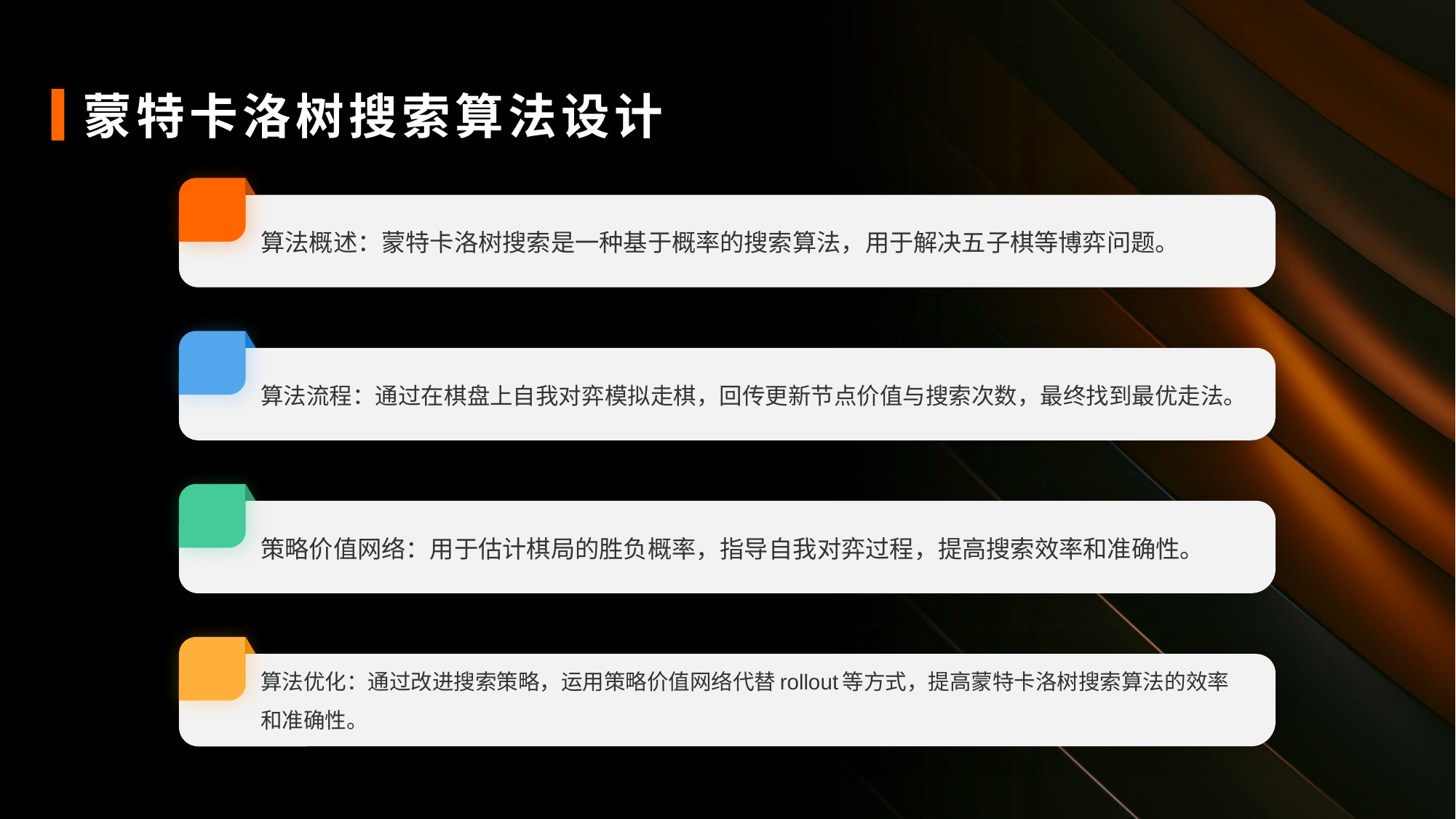

蒙特卡洛树搜索算法设计

算法概述：蒙特卡洛树搜索是一种基于概率的搜索算法，用于解决五子棋等博弈问题。

算法流程：通过在棋盘上自我对弈模拟走棋，回传更新节点价值与搜索次数，最终找到最优走法。

策略价值网络：用于估计棋局的胜负概率，指导自我对弈过程，提高搜索效率和准确性。

算法优化：通过改进搜索策略，运用策略价值网络代替rollout等方式，提高蒙特卡洛树搜索算法的效率和准确性。